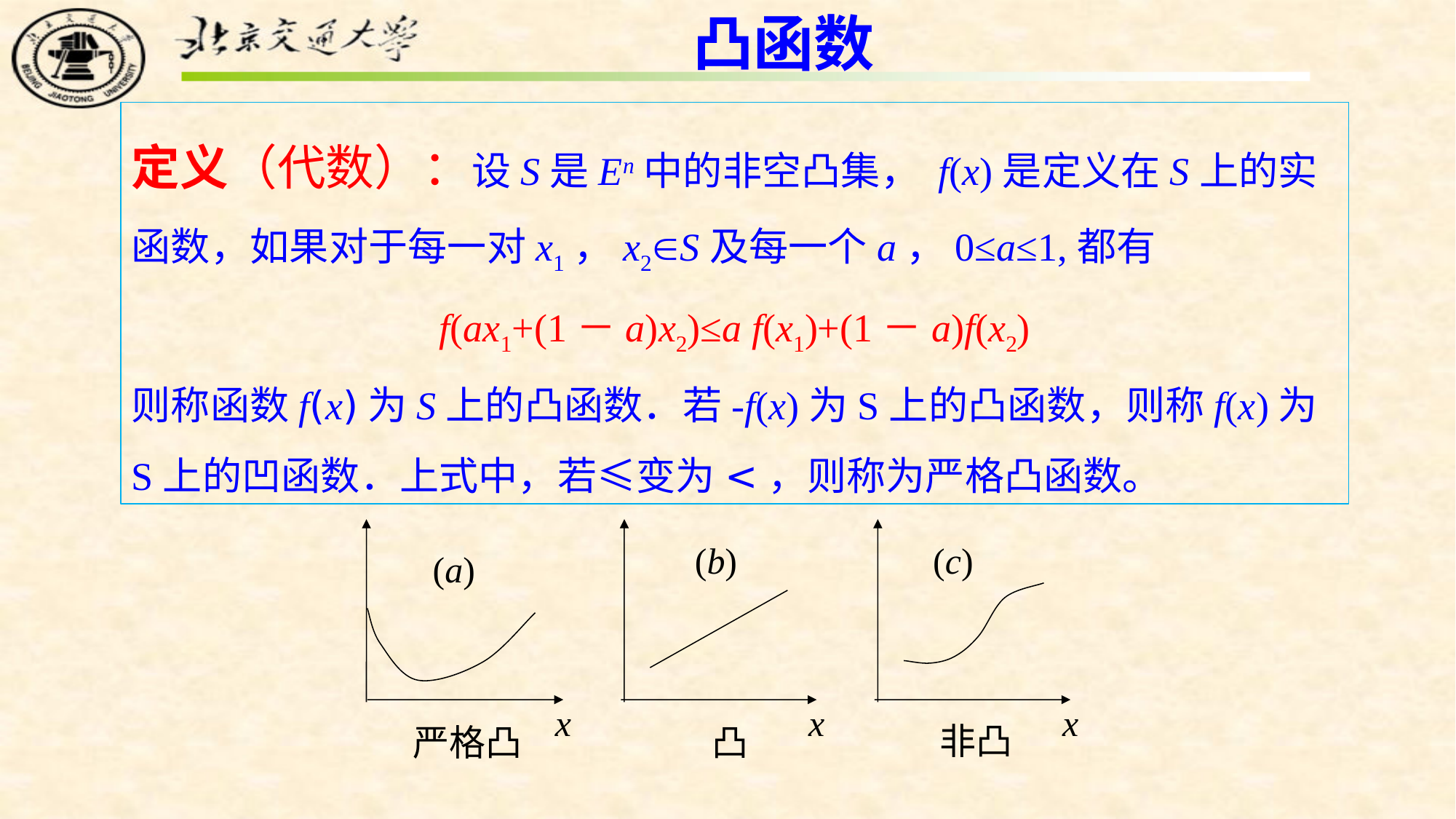

凸函数
定义（代数）：设S是En中的非空凸集， f(x)是定义在S上的实函数，如果对于每一对x1，x2∈S及每一个a，0≤a≤1,都有
f(ax1+(1－a)x2)≤a f(x1)+(1－a)f(x2)
则称函数f(x)为S上的凸函数．若-f(x)为S上的凸函数，则称f(x)为S上的凹函数．上式中，若≤变为<，则称为严格凸函数。

(b)
(c)
(a)

x

x

x
非凸
严格凸
凸